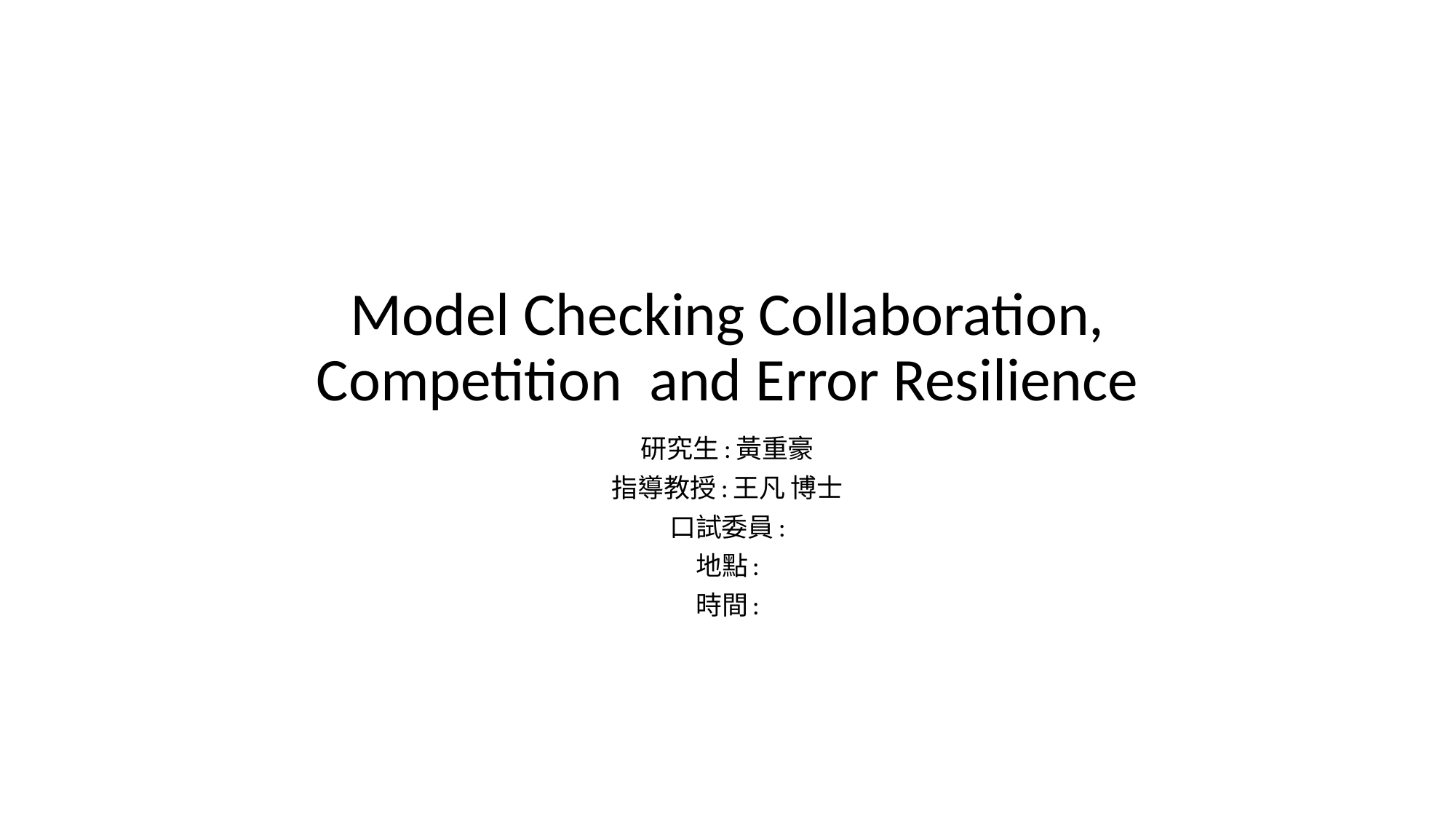

# Model Checking Collaboration, Competition  and Error Resilience
研究生:黃重豪
指導教授:王凡 博士
口試委員:
地點:
時間: